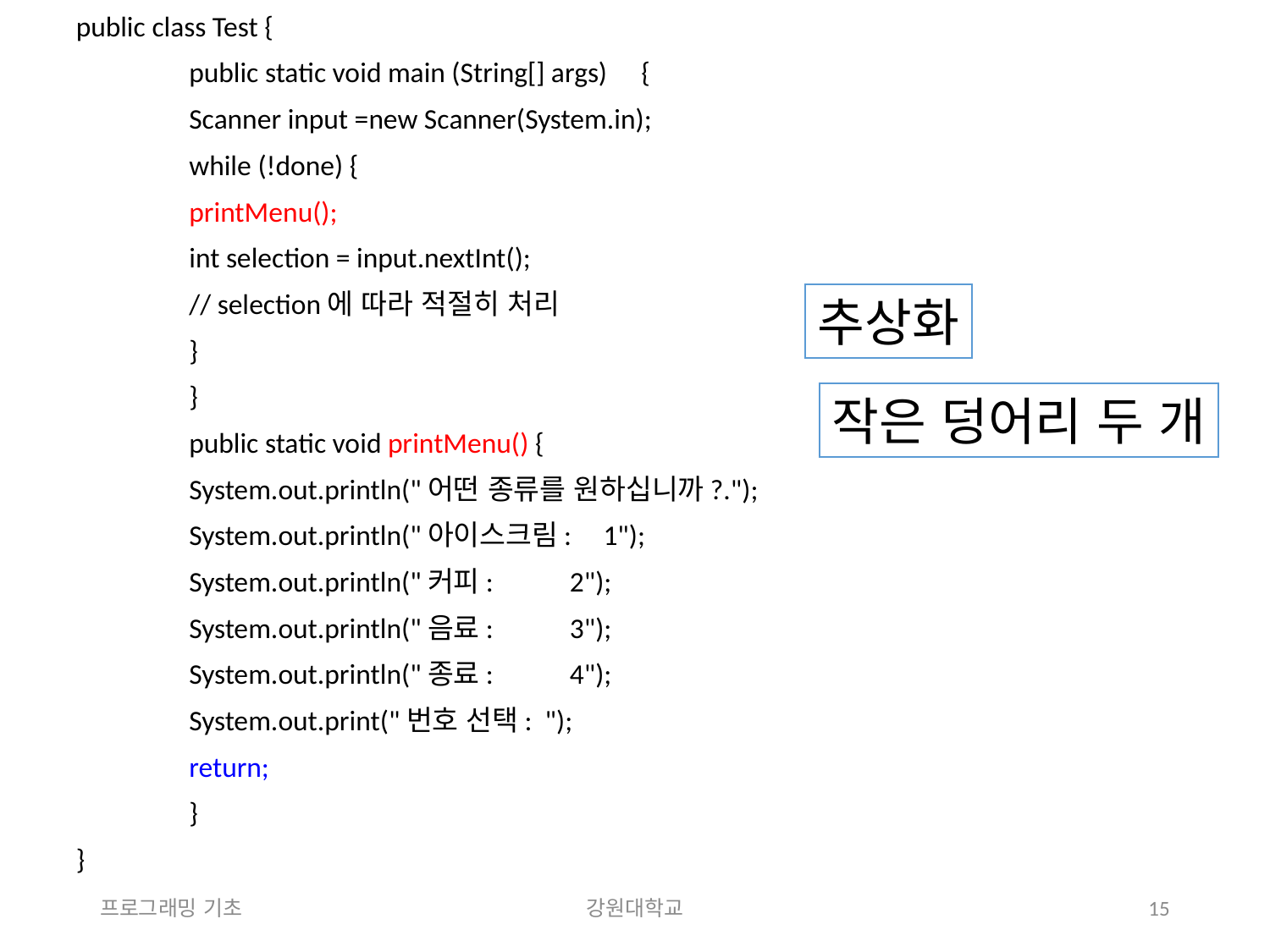

public class Test {
	public static void main (String[] args)	{
		Scanner input =new Scanner(System.in);
		while (!done) {
			printMenu();
			int selection = input.nextInt();
			// selection에 따라 적절히 처리
		}
	}
	public static void printMenu() {
		System.out.println("어떤 종류를 원하십니까?.");
		System.out.println("아이스크림:     1");
		System.out.println("커피:            2");
		System.out.println("음료:            3");
		System.out.println("종료:            4");
		System.out.print("번호 선택:  ");
		return;
	}
}
추상화
작은 덩어리 두 개
프로그래밍 기초
강원대학교
15